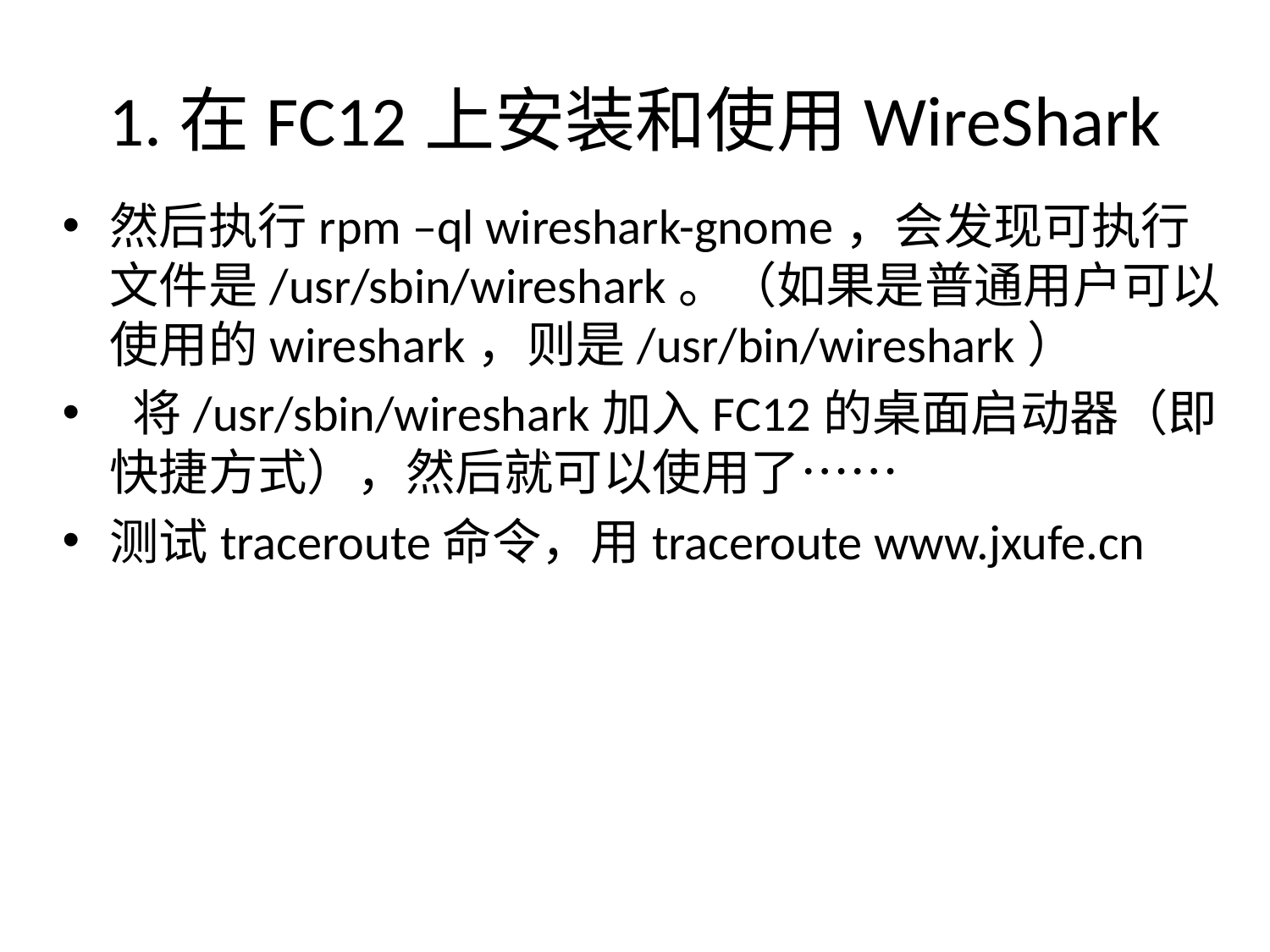

# 1.在FC12上安装和使用WireShark
然后执行rpm –ql wireshark-gnome，会发现可执行文件是/usr/sbin/wireshark。（如果是普通用户可以使用的wireshark，则是/usr/bin/wireshark）
 将/usr/sbin/wireshark加入FC12的桌面启动器（即快捷方式），然后就可以使用了……
测试traceroute命令，用traceroute www.jxufe.cn